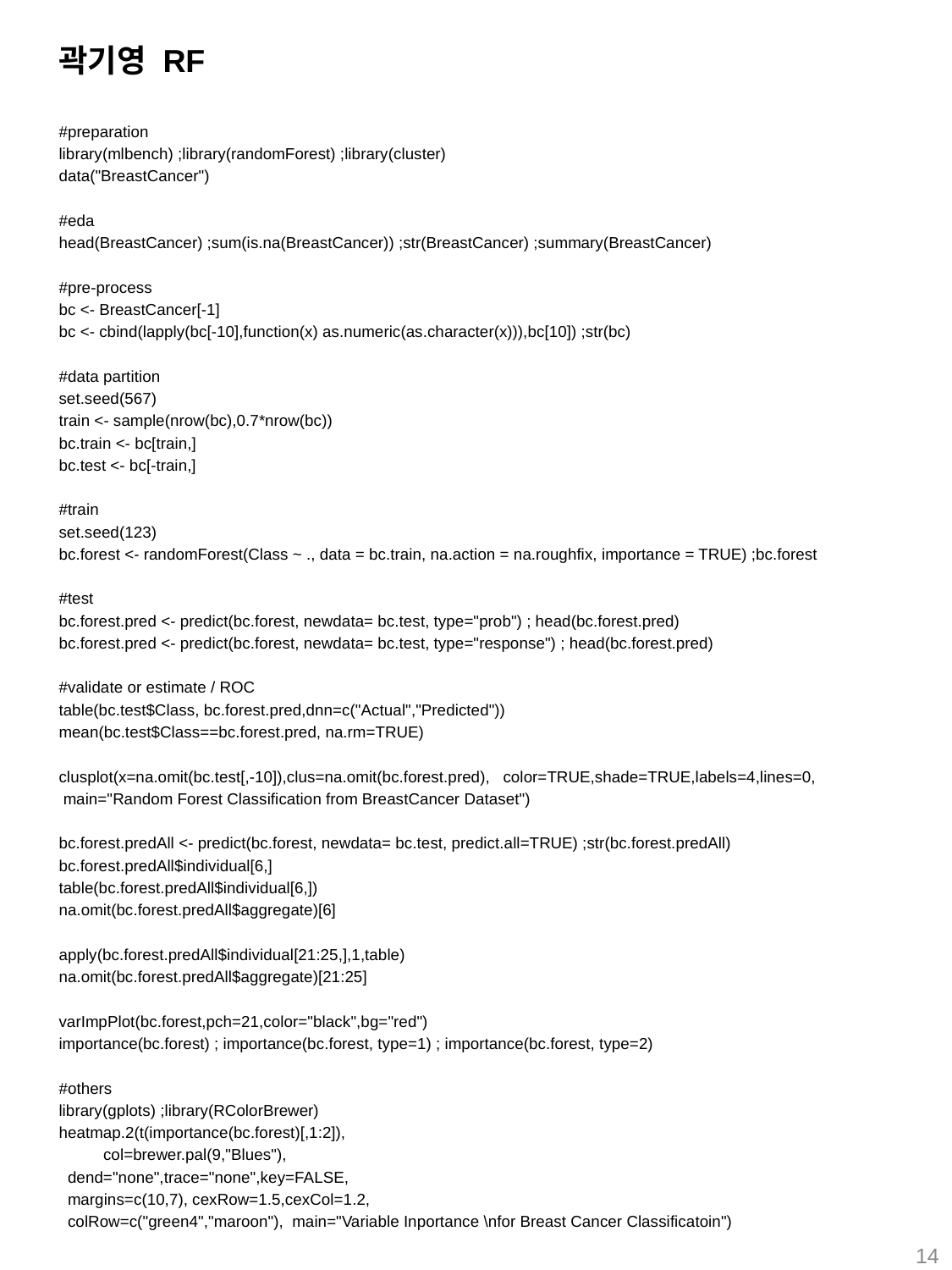

# 곽기영 RF
#preparation
library(mlbench) ;library(randomForest) ;library(cluster)
data("BreastCancer")

#eda
head(BreastCancer) ;sum(is.na(BreastCancer)) ;str(BreastCancer) ;summary(BreastCancer)

#pre-process
bc <- BreastCancer[-1]
bc <- cbind(lapply(bc[-10],function(x) as.numeric(as.character(x))),bc[10]) ;str(bc)

#data partition
set.seed(567)
train <- sample(nrow(bc),0.7*nrow(bc))
bc.train <- bc[train,]
bc.test <- bc[-train,]

#train
set.seed(123)
bc.forest <- randomForest(Class ~ ., data = bc.train, na.action = na.roughfix, importance = TRUE) ;bc.forest

#test
bc.forest.pred <- predict(bc.forest, newdata= bc.test, type="prob") ; head(bc.forest.pred)
bc.forest.pred <- predict(bc.forest, newdata= bc.test, type="response") ; head(bc.forest.pred)

#validate or estimate / ROC
table(bc.test$Class, bc.forest.pred,dnn=c("Actual","Predicted"))
mean(bc.test$Class==bc.forest.pred, na.rm=TRUE)

clusplot(x=na.omit(bc.test[,-10]),clus=na.omit(bc.forest.pred),   color=TRUE,shade=TRUE,labels=4,lines=0,
 main="Random Forest Classification from BreastCancer Dataset")

bc.forest.predAll <- predict(bc.forest, newdata= bc.test, predict.all=TRUE) ;str(bc.forest.predAll)
bc.forest.predAll$individual[6,]
table(bc.forest.predAll$individual[6,])
na.omit(bc.forest.predAll$aggregate)[6]

apply(bc.forest.predAll$individual[21:25,],1,table)
na.omit(bc.forest.predAll$aggregate)[21:25]

varImpPlot(bc.forest,pch=21,color="black",bg="red")
importance(bc.forest) ; importance(bc.forest, type=1) ; importance(bc.forest, type=2)

#others
library(gplots) ;library(RColorBrewer)
heatmap.2(t(importance(bc.forest)[,1:2]),
          col=brewer.pal(9,"Blues"),
  dend="none",trace="none",key=FALSE,
  margins=c(10,7), cexRow=1.5,cexCol=1.2,
  colRow=c("green4","maroon"),  main="Variable Inportance \nfor Breast Cancer Classificatoin")
14